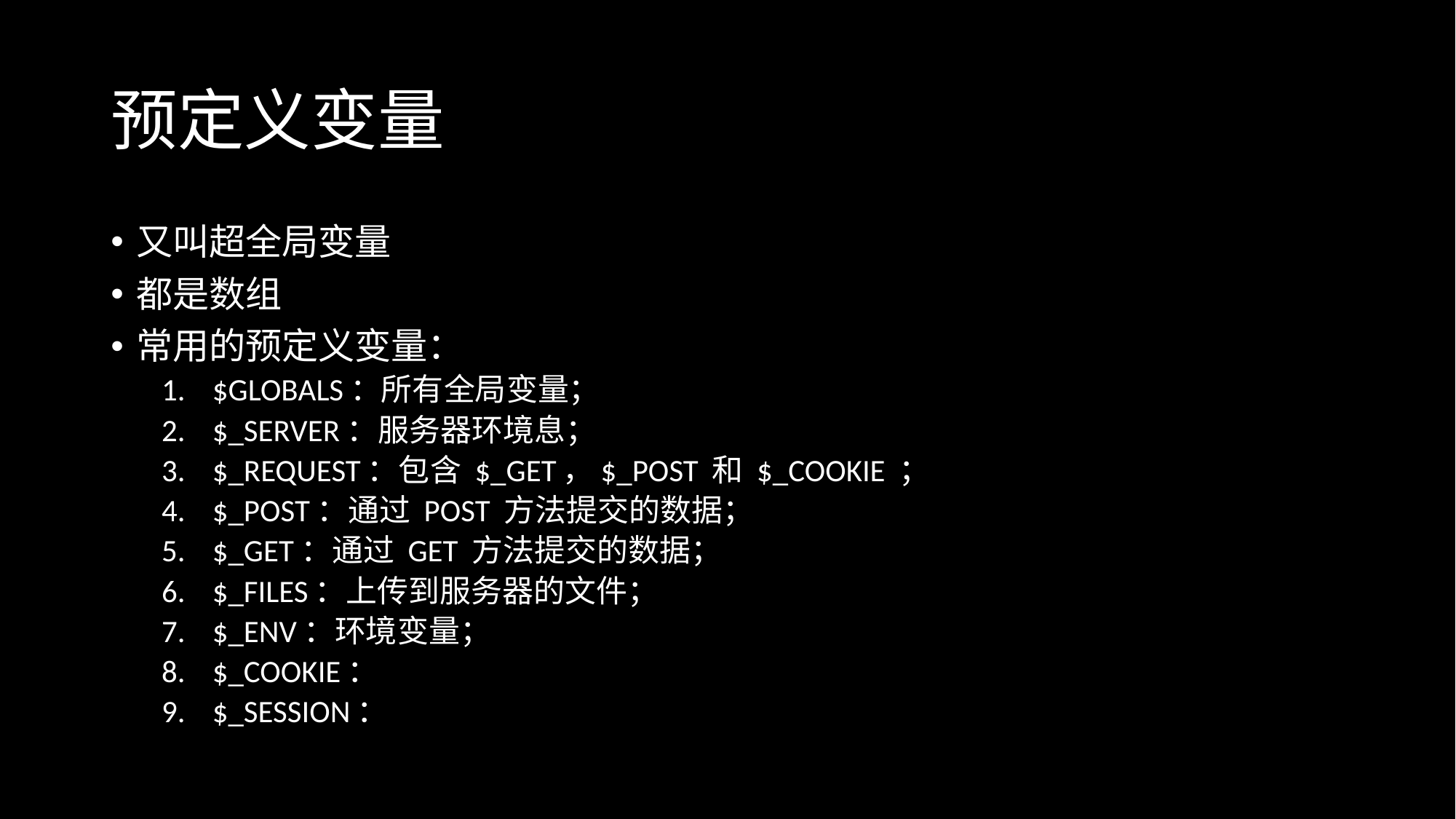

# 预定义变量
又叫超全局变量
都是数组
常用的预定义变量：
$GLOBALS：所有全局变量；
$_SERVER：服务器环境息；
$_REQUEST：包含 $_GET，$_POST 和 $_COOKIE ；
$_POST：通过 POST 方法提交的数据；
$_GET：通过 GET 方法提交的数据；
$_FILES：上传到服务器的文件；
$_ENV：环境变量；
$_COOKIE：
$_SESSION：